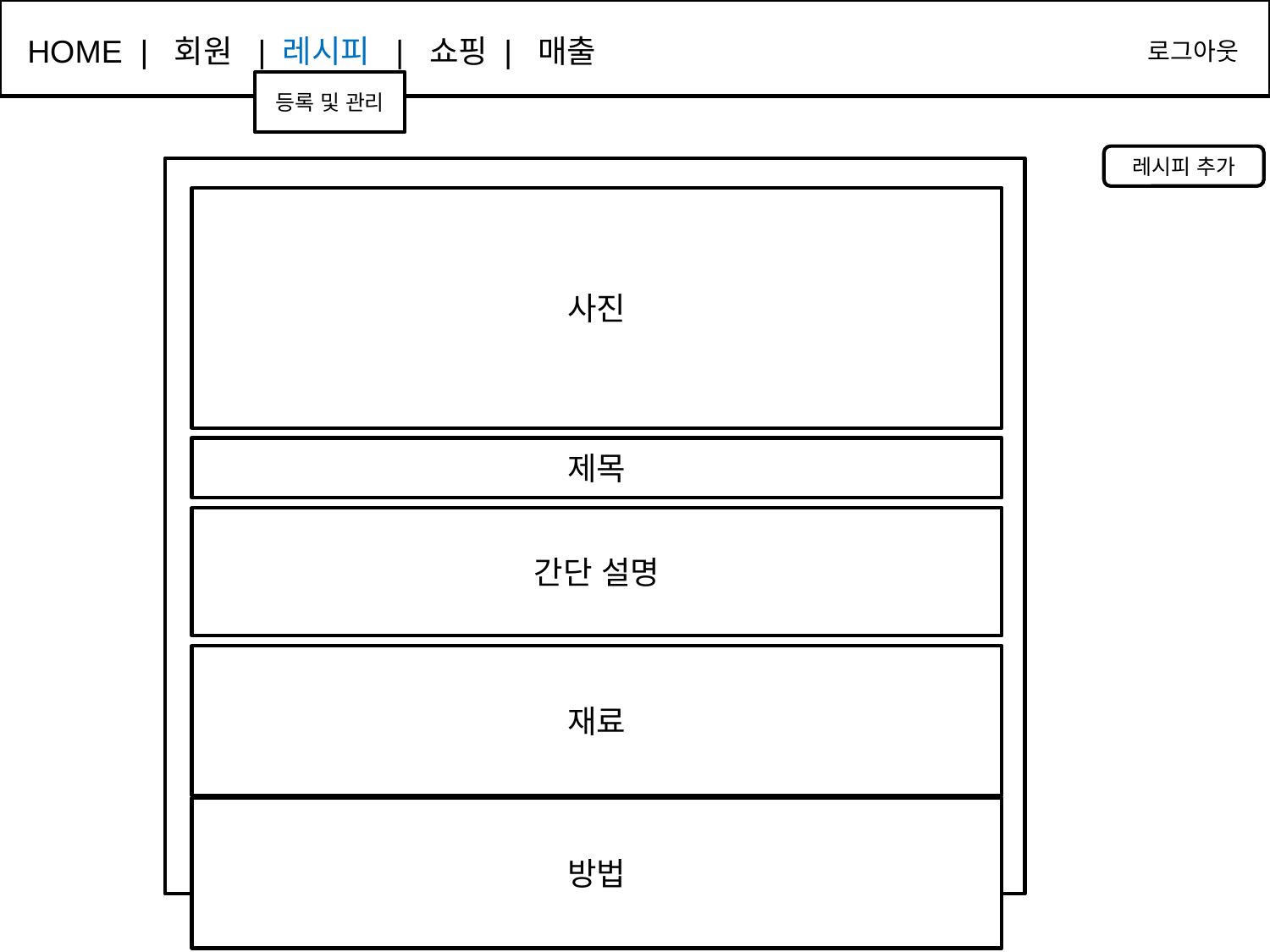

HOME  |  회원  | 레시피  |  쇼핑 |  매출
로그아웃
등록 및 관리
레시피 추가

사진
제목
간단 설명
재료
방법